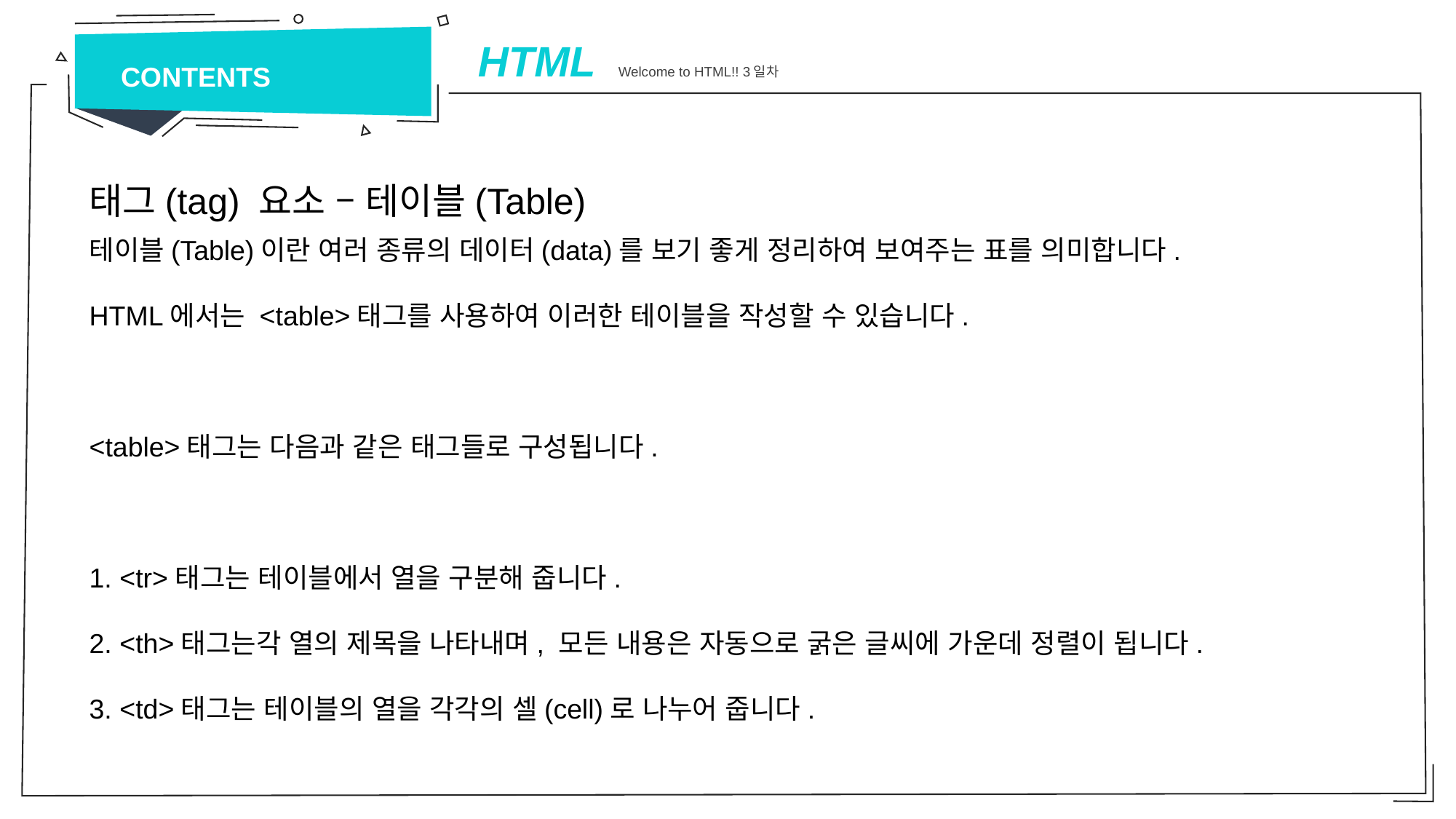

HTML  Welcome to HTML!! 3일차

CONTENTS

태그(tag) 요소 – 테이블(Table)
테이블(Table)이란 여러 종류의 데이터(data)를 보기 좋게 정리하여 보여주는 표를 의미합니다.

HTML에서는 <table>태그를 사용하여 이러한 테이블을 작성할 수 있습니다.

<table>태그는 다음과 같은 태그들로 구성됩니다.

1. <tr>태그는 테이블에서 열을 구분해 줍니다.

2. <th>태그는각 열의 제목을 나타내며, 모든 내용은 자동으로 굵은 글씨에 가운데 정렬이 됩니다.

3. <td>태그는 테이블의 열을 각각의 셀(cell)로 나누어 줍니다.